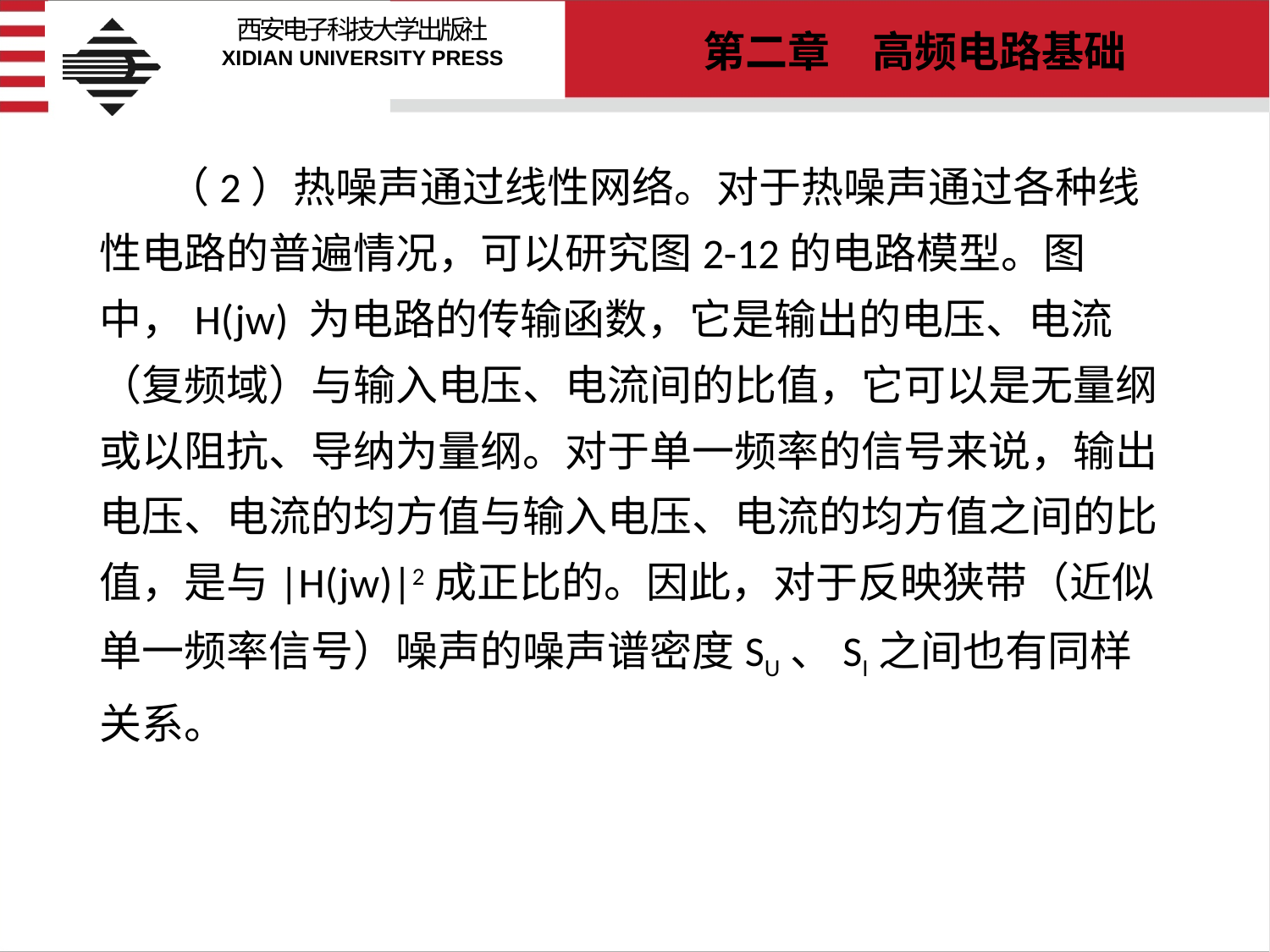

# （2）热噪声通过线性网络。对于热噪声通过各种线性电路的普遍情况，可以研究图2-12的电路模型。图中，H(jw) 为电路的传输函数，它是输出的电压、电流（复频域）与输入电压、电流间的比值，它可以是无量纲或以阻抗、导纳为量纲。对于单一频率的信号来说，输出电压、电流的均方值与输入电压、电流的均方值之间的比值，是与|H(jw)|2成正比的。因此，对于反映狭带（近似单一频率信号）噪声的噪声谱密度SU、SI之间也有同样关系。